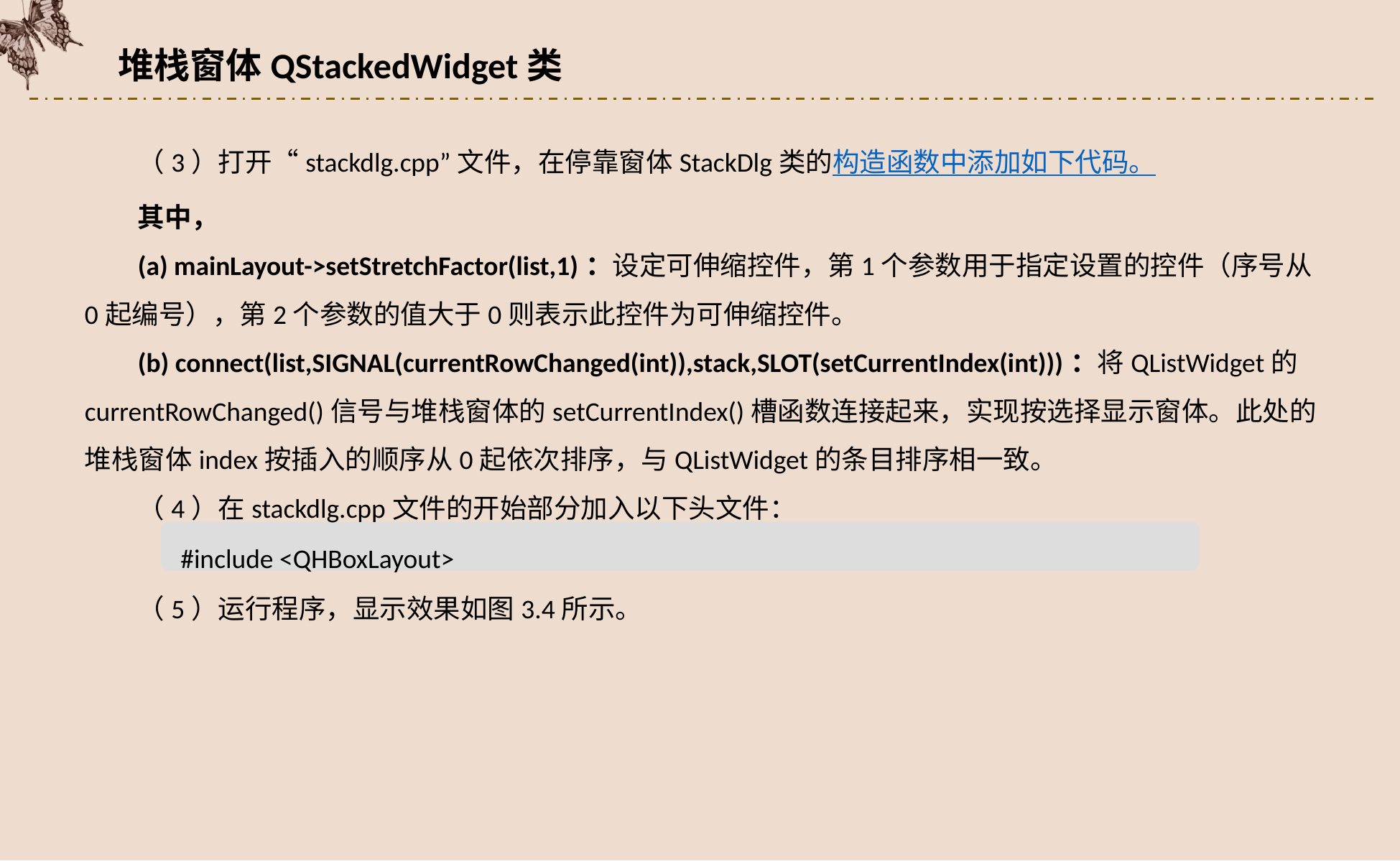

堆栈窗体QStackedWidget类
（3）打开“stackdlg.cpp”文件，在停靠窗体StackDlg类的构造函数中添加如下代码。
其中，
(a) mainLayout->setStretchFactor(list,1)：设定可伸缩控件，第1个参数用于指定设置的控件（序号从0起编号），第2个参数的值大于0则表示此控件为可伸缩控件。
(b) connect(list,SIGNAL(currentRowChanged(int)),stack,SLOT(setCurrentIndex(int)))：将QListWidget的currentRowChanged()信号与堆栈窗体的setCurrentIndex()槽函数连接起来，实现按选择显示窗体。此处的堆栈窗体index按插入的顺序从0起依次排序，与QListWidget的条目排序相一致。
（4）在stackdlg.cpp文件的开始部分加入以下头文件：
       #include <QHBoxLayout>
（5）运行程序，显示效果如图3.4所示。